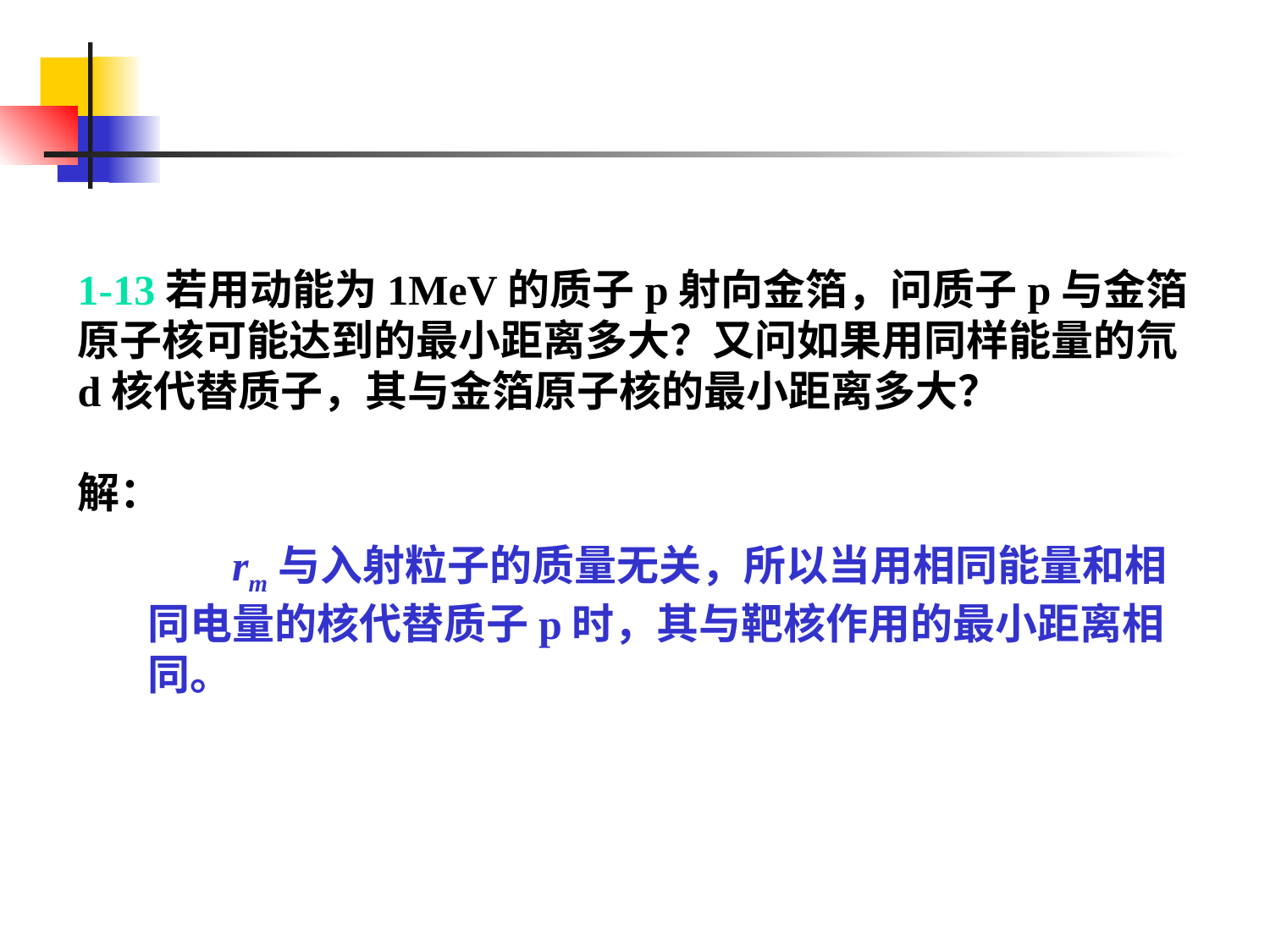

1-13若用动能为1MeV的质子p射向金箔，问质子p与金箔原子核可能达到的最小距离多大？又问如果用同样能量的氘d核代替质子，其与金箔原子核的最小距离多大？

解：

        rm与入射粒子的质量无关，所以当用相同能量和相同电量的核代替质子p时，其与靶核作用的最小距离相同。